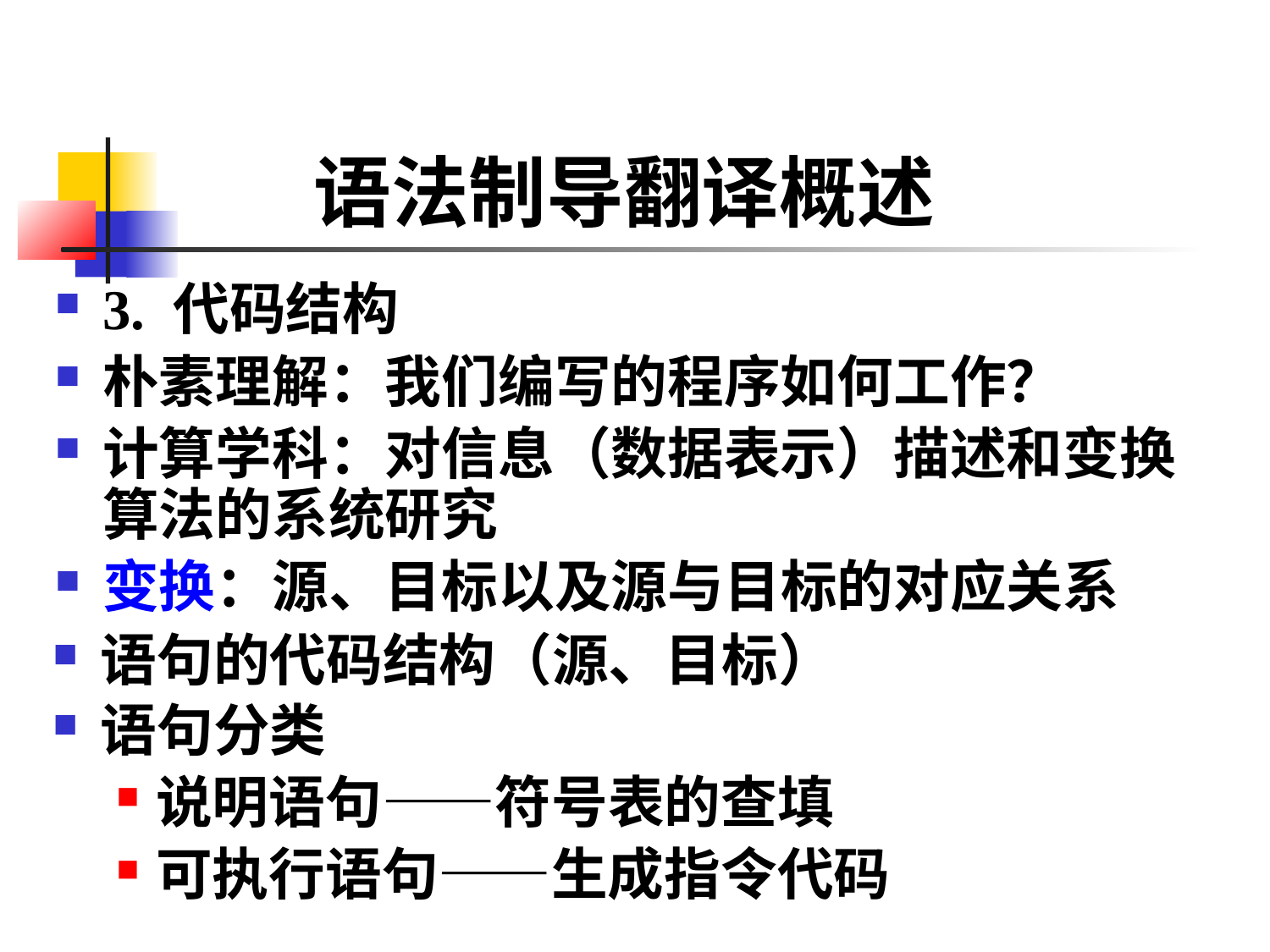

语法制导翻译概述
3. 代码结构
朴素理解：我们编写的程序如何工作？
计算学科：对信息（数据表示）描述和变换算法的系统研究
变换：源、目标以及源与目标的对应关系
语句的代码结构（源、目标）
语句分类
说明语句——符号表的查填
可执行语句——生成指令代码